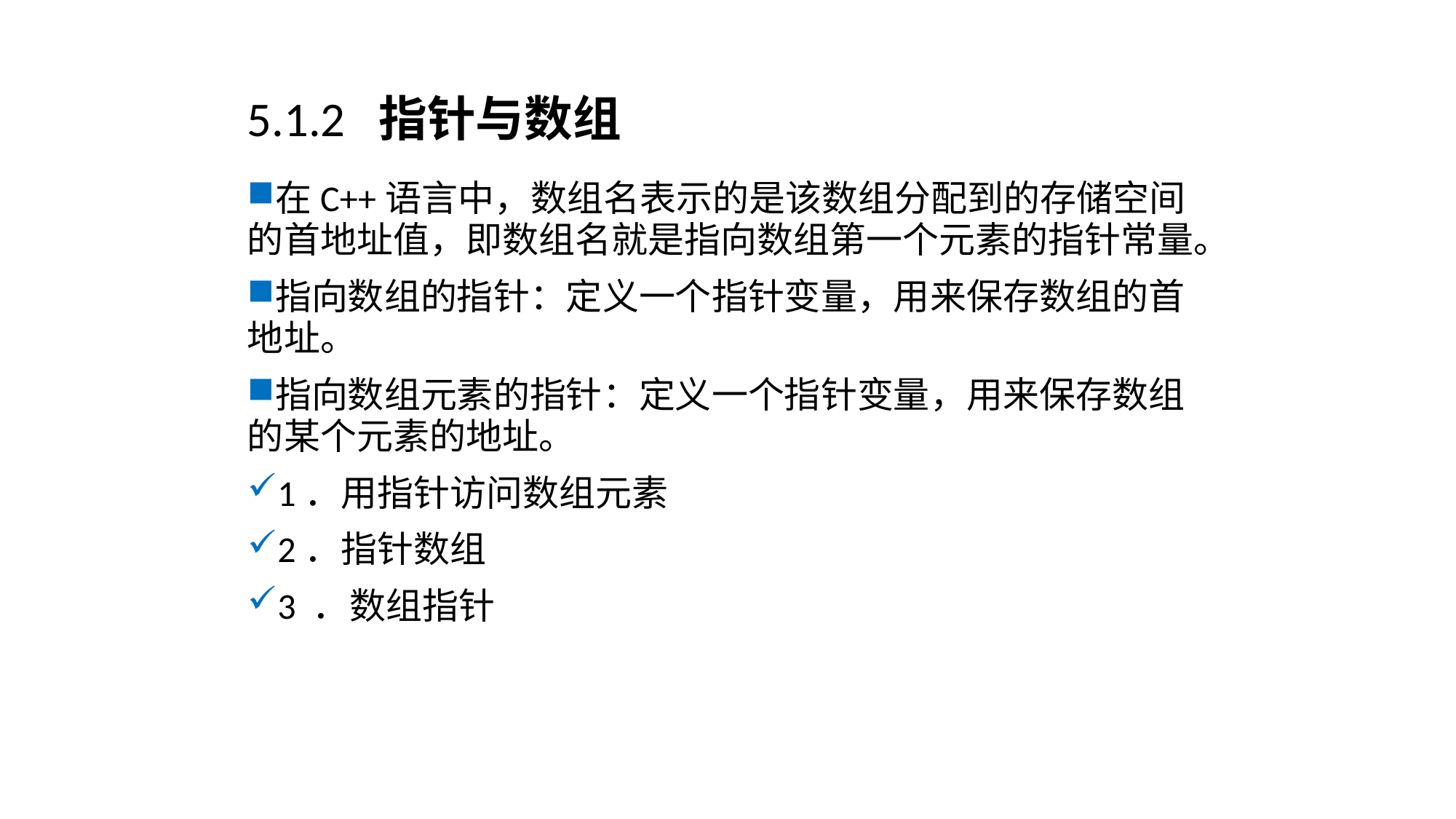

# 5.1.2  指针与数组
在C++语言中，数组名表示的是该数组分配到的存储空间的首地址值，即数组名就是指向数组第一个元素的指针常量。
指向数组的指针：定义一个指针变量，用来保存数组的首地址。
指向数组元素的指针：定义一个指针变量，用来保存数组的某个元素的地址。
1．用指针访问数组元素
2．指针数组
3 ．数组指针